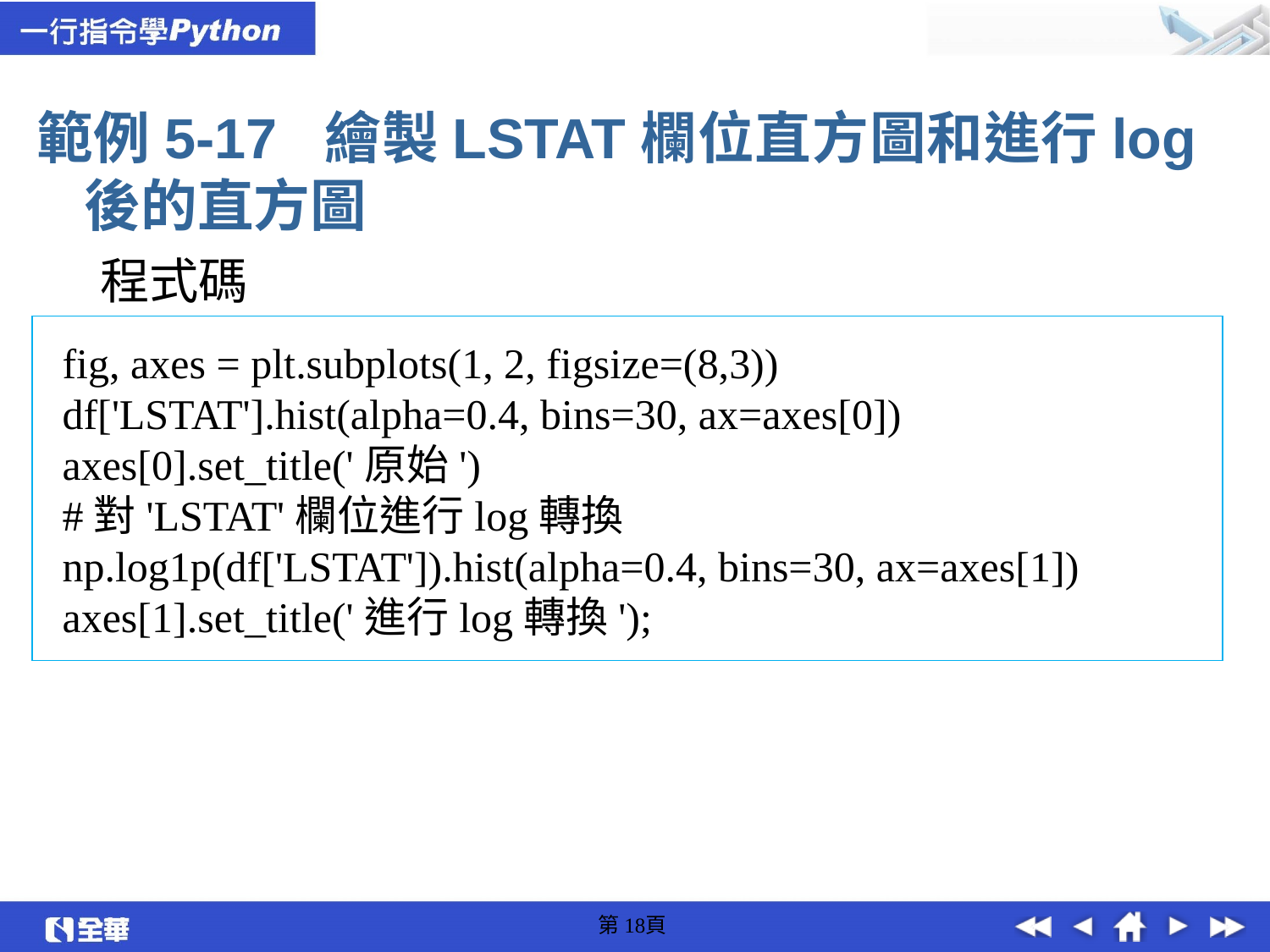

範例5-17  繪製LSTAT欄位直方圖和進行log後的直方圖
程式碼
fig, axes = plt.subplots(1, 2, figsize=(8,3))
df['LSTAT'].hist(alpha=0.4, bins=30, ax=axes[0])
axes[0].set_title('原始')
#對'LSTAT'欄位進行log轉換
np.log1p(df['LSTAT']).hist(alpha=0.4, bins=30, ax=axes[1])
axes[1].set_title('進行log轉換');